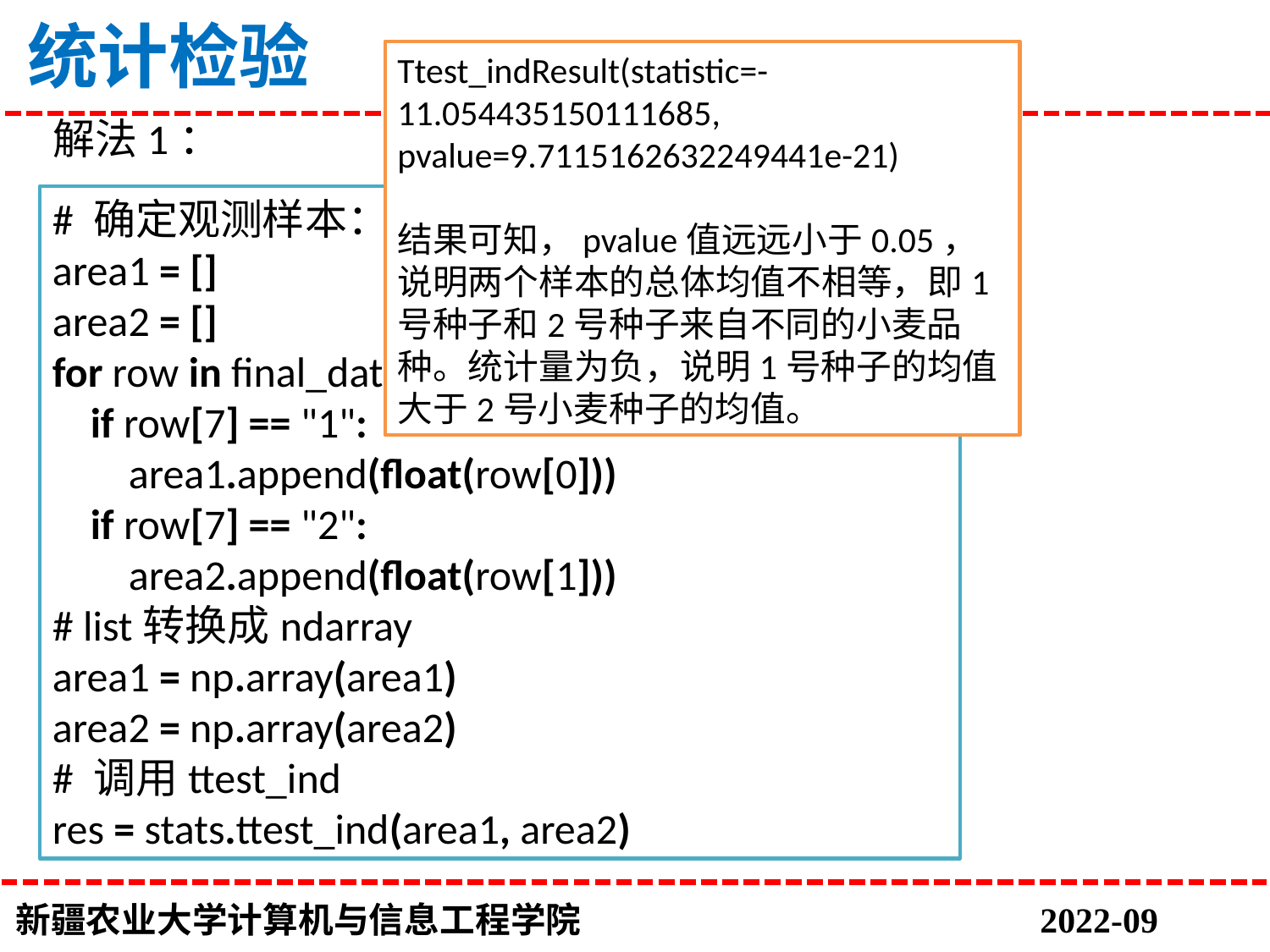

# 统计检验
Ttest_indResult(statistic=-11.054435150111685, pvalue=9.7115162632249441e-21)

结果可知，pvalue值远远小于0.05，说明两个样本的总体均值不相等，即1号种子和2号种子来自不同的小麦品种。统计量为负，说明1号种子的均值大于2号小麦种子的均值。
解法1：
# 确定观测样本：1号种子和2号种子的面积
area1 = []
area2 = []
for row in final_data[0:len(final_data)-1]:
    if row[7] == "1":
        area1.append(float(row[0]))
    if row[7] == "2":
        area2.append(float(row[1]))
# list转换成ndarray
area1 = np.array(area1)
area2 = np.array(area2)
# 调用ttest_ind
res = stats.ttest_ind(area1, area2)